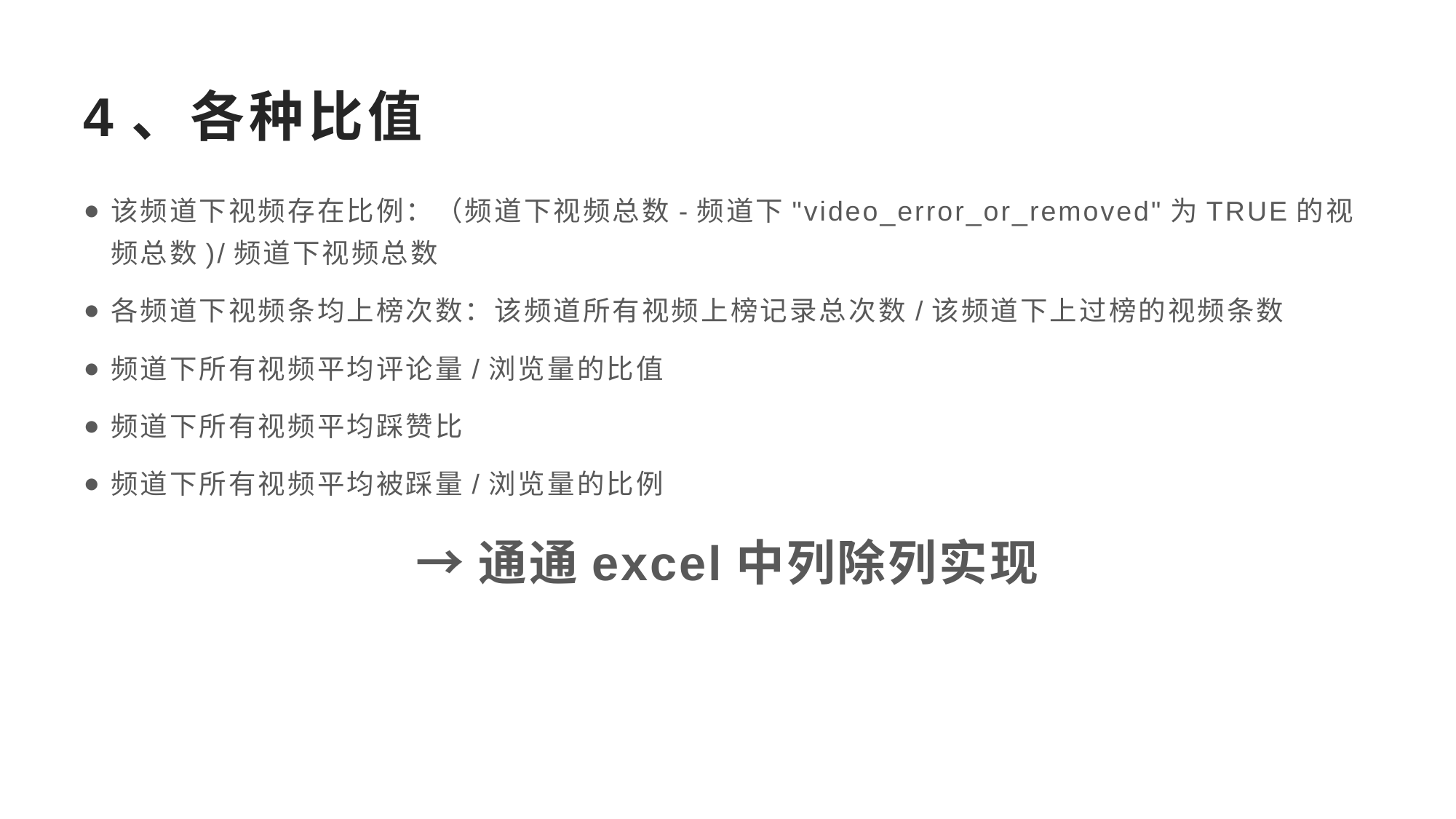

# 4、各种比值
该频道下视频存在比例：（频道下视频总数-频道下"video_error_or_removed"为TRUE的视频总数)/频道下视频总数
各频道下视频条均上榜次数：该频道所有视频上榜记录总次数/该频道下上过榜的视频条数
频道下所有视频平均评论量/浏览量的比值
频道下所有视频平均踩赞比
频道下所有视频平均被踩量/浏览量的比例
→通通excel中列除列实现